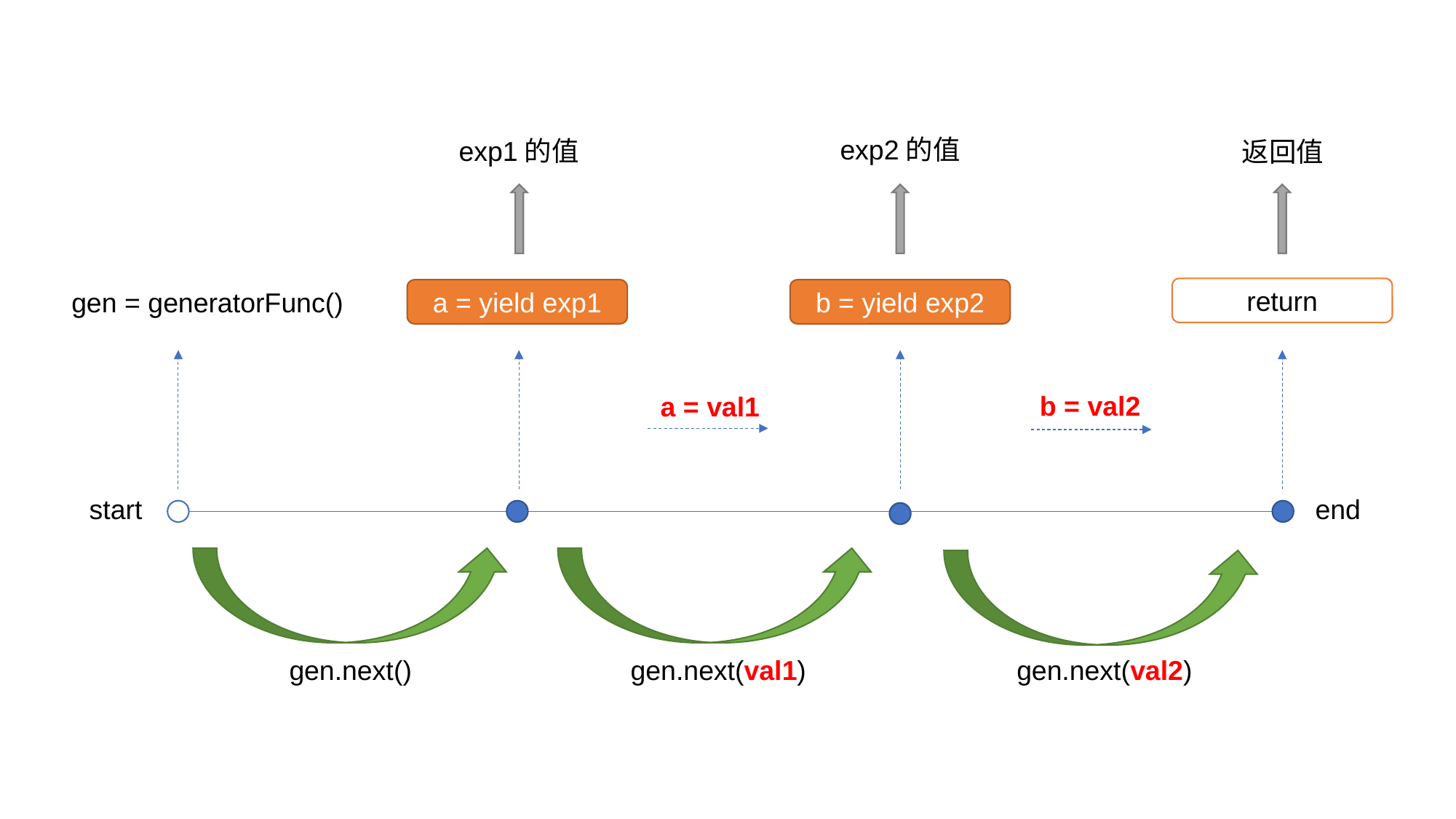

exp2的值
exp1的值
返回值

return
gen = generatorFunc()
a = yield exp1
b = yield exp2
b = val2
a = val1
start
end

gen.next()
gen.next(val1)
gen.next(val2)